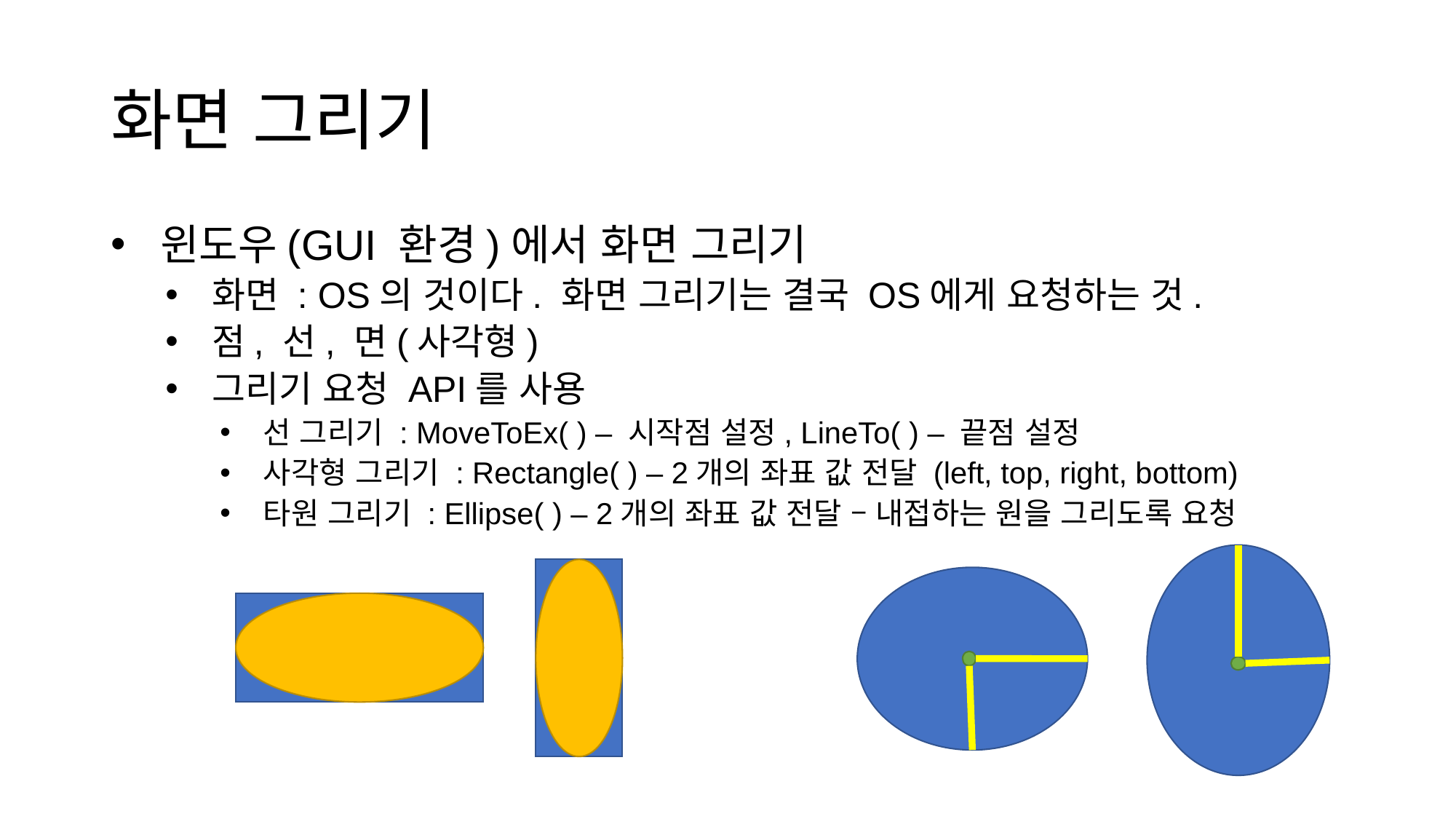

# 화면 그리기
 윈도우(GUI 환경)에서 화면 그리기
 화면 : OS의 것이다. 화면 그리기는 결국 OS에게 요청하는 것.
 점, 선, 면(사각형)
 그리기 요청 API를 사용
 선 그리기 : MoveToEx( ) – 시작점 설정, LineTo( ) – 끝점 설정
 사각형 그리기 : Rectangle( ) – 2개의 좌표 값 전달 (left, top, right, bottom)
 타원 그리기 : Ellipse( ) – 2개의 좌표 값 전달 – 내접하는 원을 그리도록 요청